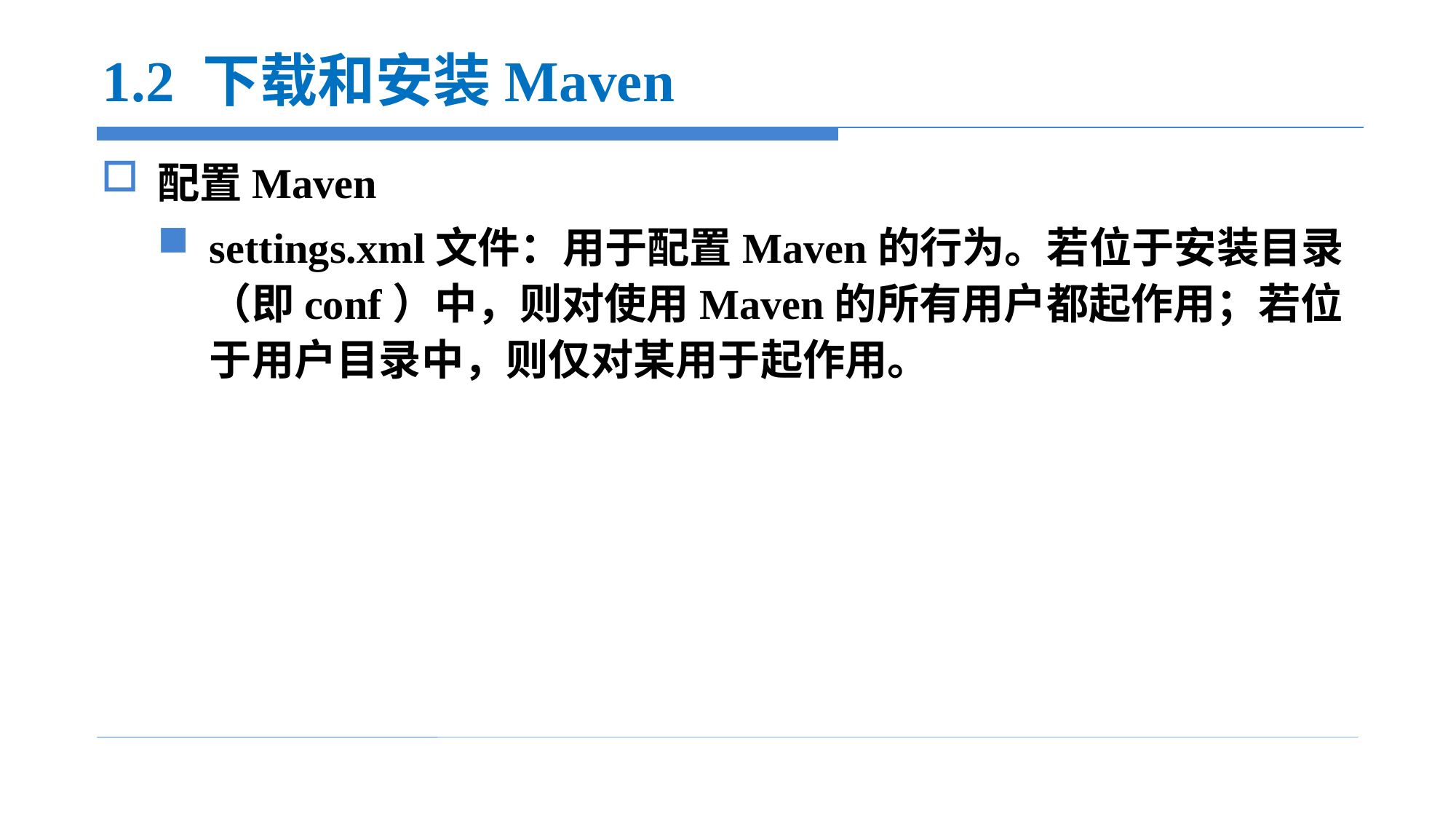

# 1.2 下载和安装Maven
配置Maven
settings.xml文件：用于配置Maven的行为。若位于安装目录（即conf）中，则对使用Maven的所有用户都起作用；若位于用户目录中，则仅对某用于起作用。
16